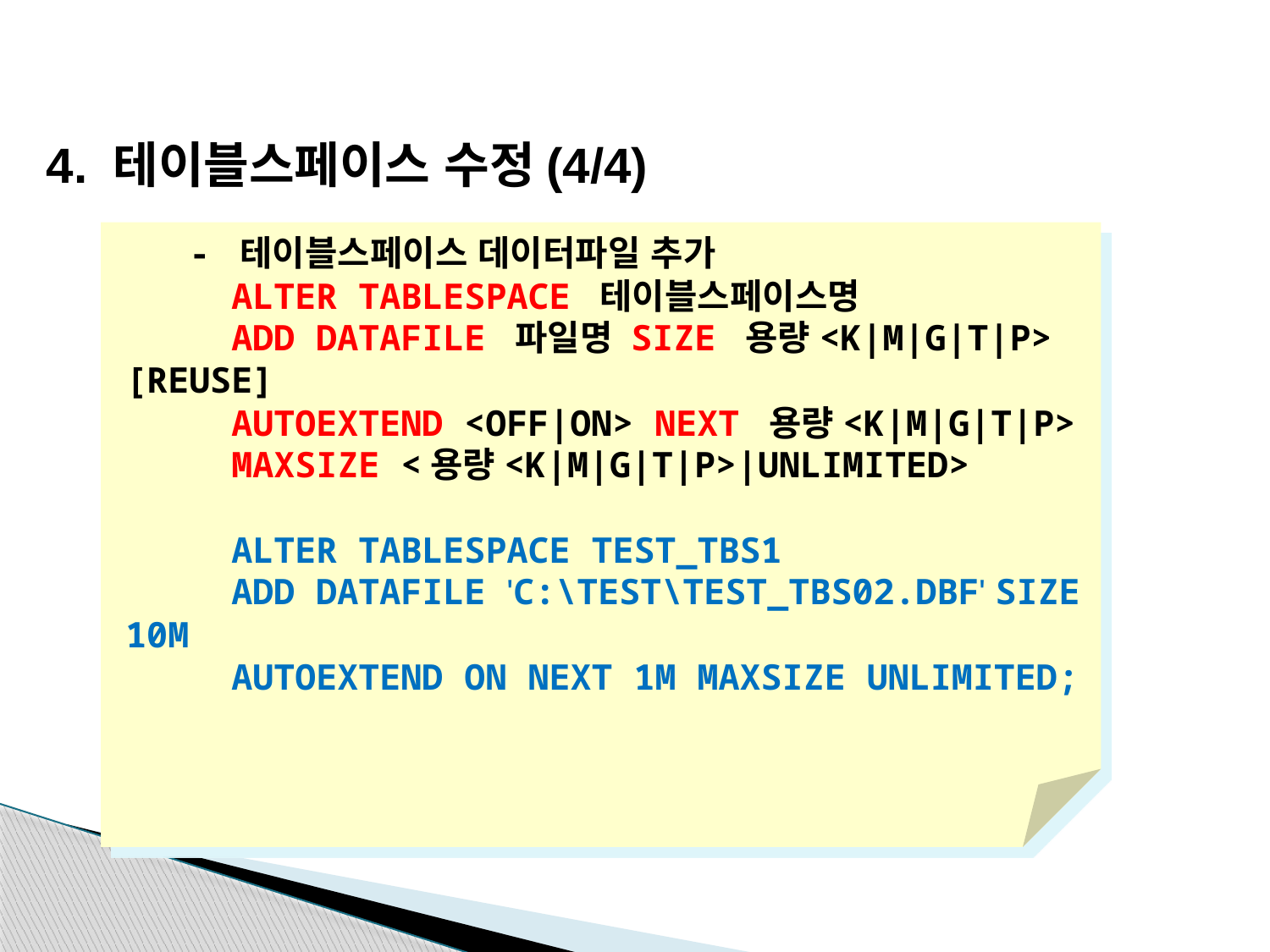

4. 테이블스페이스 수정(4/4)

   - 테이블스페이스 데이터파일 추가
     ALTER TABLESPACE 테이블스페이스명
     ADD DATAFILE 파일명 SIZE 용량<K|M|G|T|P> [REUSE]
     AUTOEXTEND <OFF|ON> NEXT 용량<K|M|G|T|P>
     MAXSIZE <용량<K|M|G|T|P>|UNLIMITED>

     ALTER TABLESPACE TEST_TBS1
     ADD DATAFILE 'C:\TEST\TEST_TBS02.DBF' SIZE 10M
     AUTOEXTEND ON NEXT 1M MAXSIZE UNLIMITED;